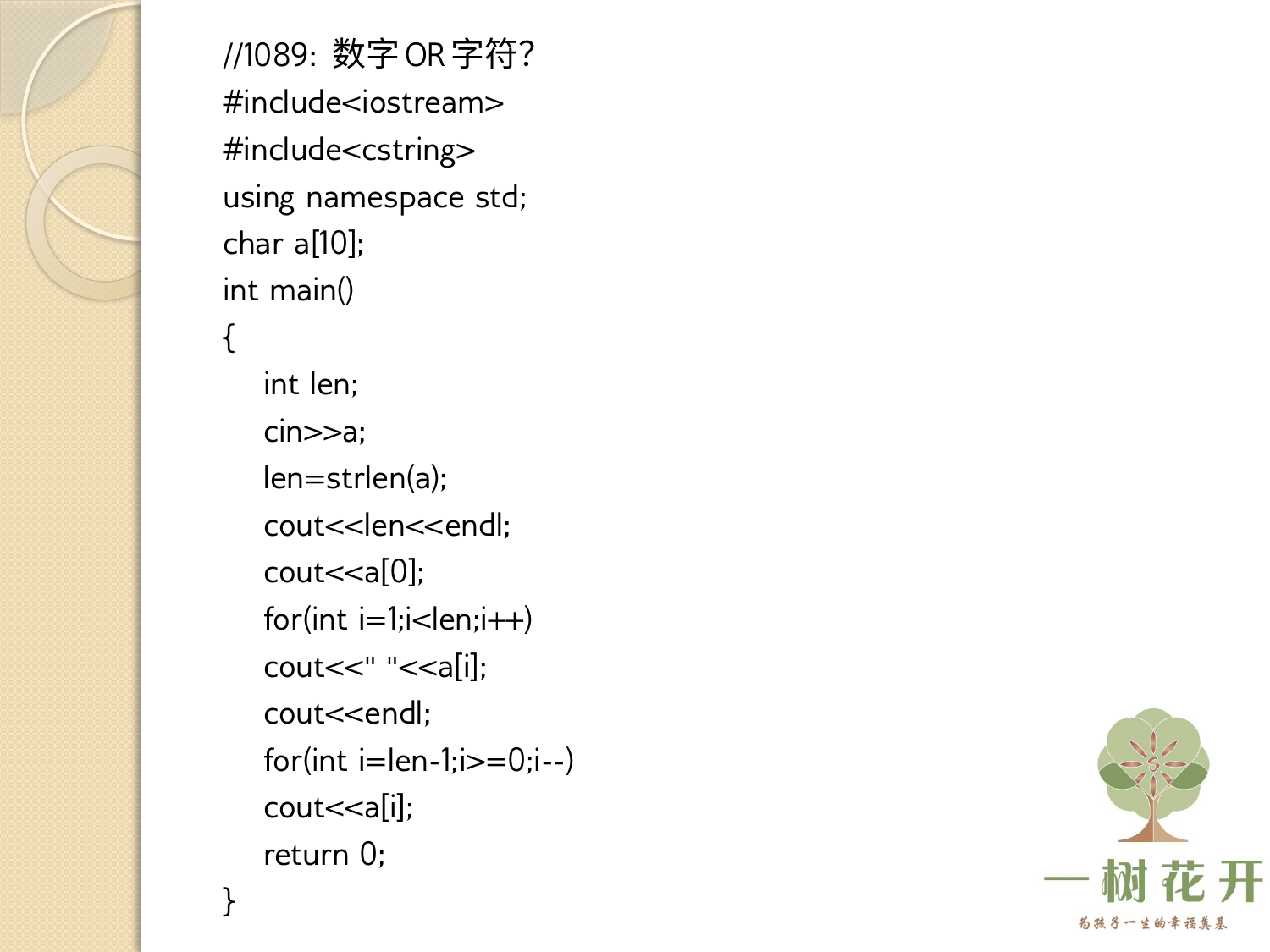

//1089: 数字OR字符？
#include<iostream>
#include<cstring>
using namespace std;
char a[10];
int main()
{
    int len;
    cin>>a;
    len=strlen(a);
    cout<<len<<endl;
    cout<<a[0];
    for(int i=1;i<len;i++)
    cout<<" "<<a[i];
    cout<<endl;
    for(int i=len-1;i>=0;i--)
    cout<<a[i];
    return 0;
}